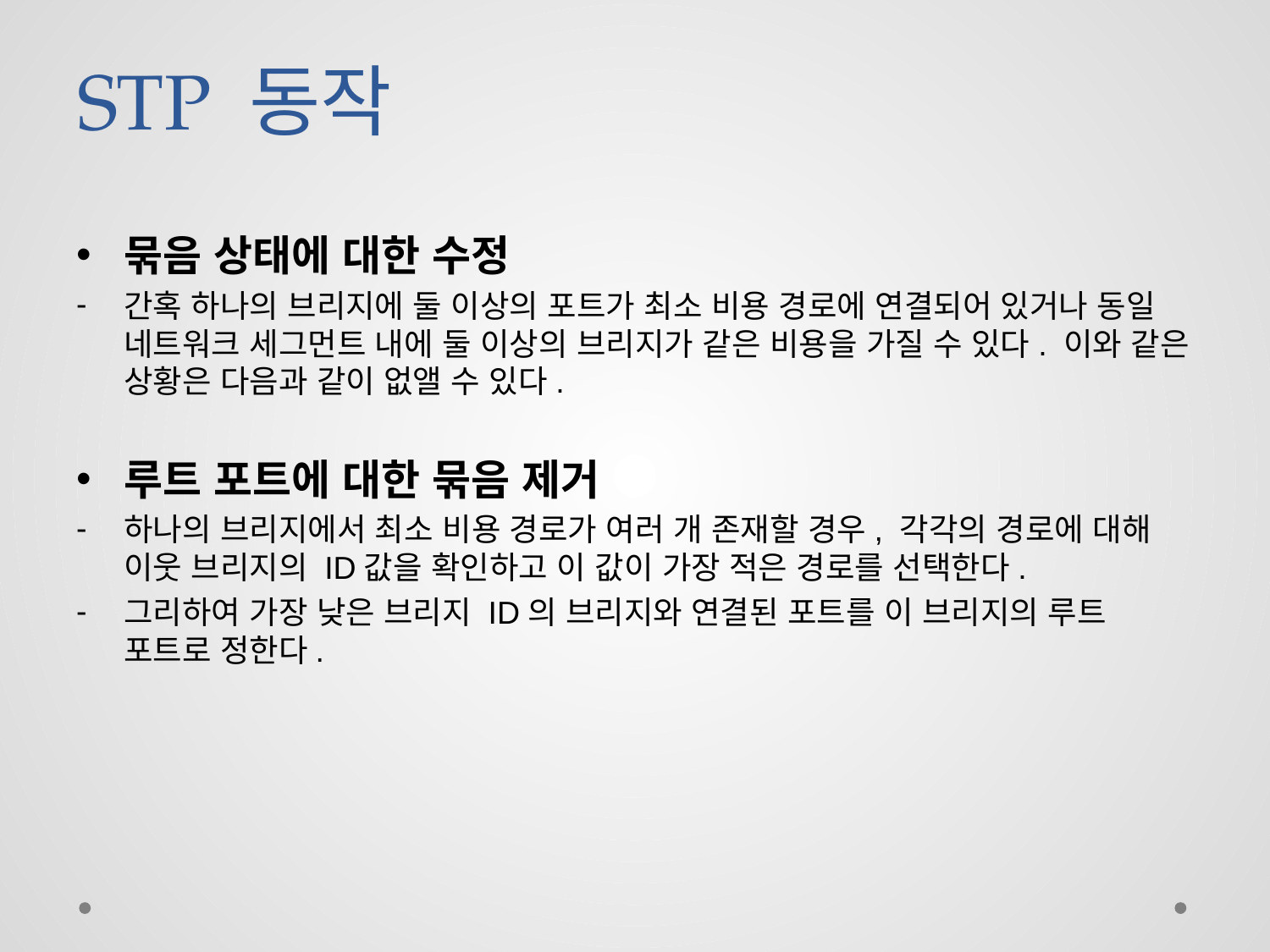

# STP 동작
묶음 상태에 대한 수정
간혹 하나의 브리지에 둘 이상의 포트가 최소 비용 경로에 연결되어 있거나 동일 네트워크 세그먼트 내에 둘 이상의 브리지가 같은 비용을 가질 수 있다. 이와 같은 상황은 다음과 같이 없앨 수 있다.

루트 포트에 대한 묶음 제거
하나의 브리지에서 최소 비용 경로가 여러 개 존재할 경우, 각각의 경로에 대해 이웃 브리지의 ID값을 확인하고 이 값이 가장 적은 경로를 선택한다.
그리하여 가장 낮은 브리지 ID의 브리지와 연결된 포트를 이 브리지의 루트 포트로 정한다.